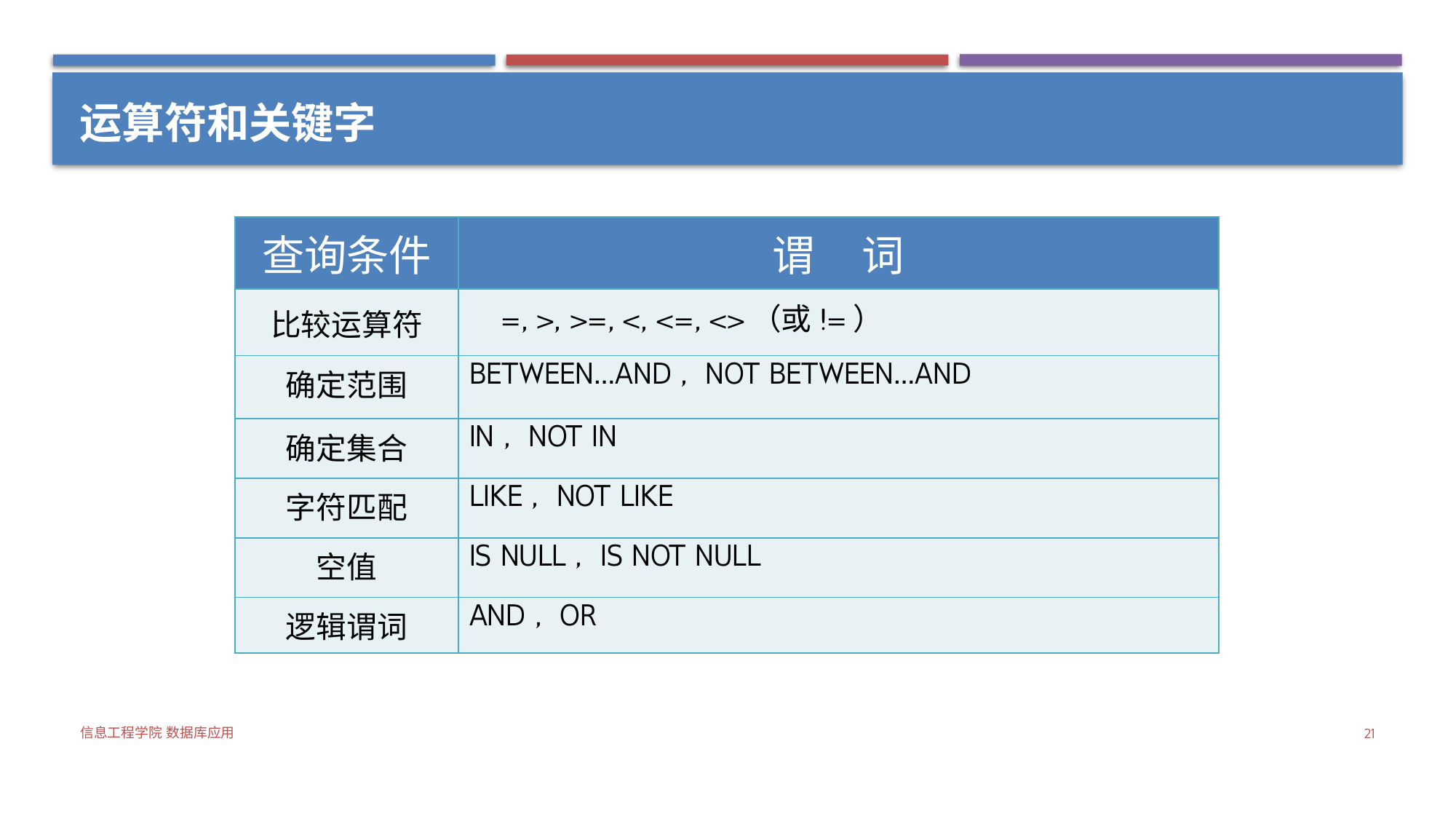

# 运算符和关键字
| 查询条件 | 谓 词 |
| --- | --- |
| 比较运算符 | =, >, >=, <, <=, <>（或!=） |
| 确定范围 | BETWEEN…AND , NOT BETWEEN…AND |
| 确定集合 | IN , NOT IN |
| 字符匹配 | LIKE , NOT LIKE |
| 空值 | IS NULL , IS NOT NULL |
| 逻辑谓词 | AND , OR |
信息工程学院 数据库应用
21